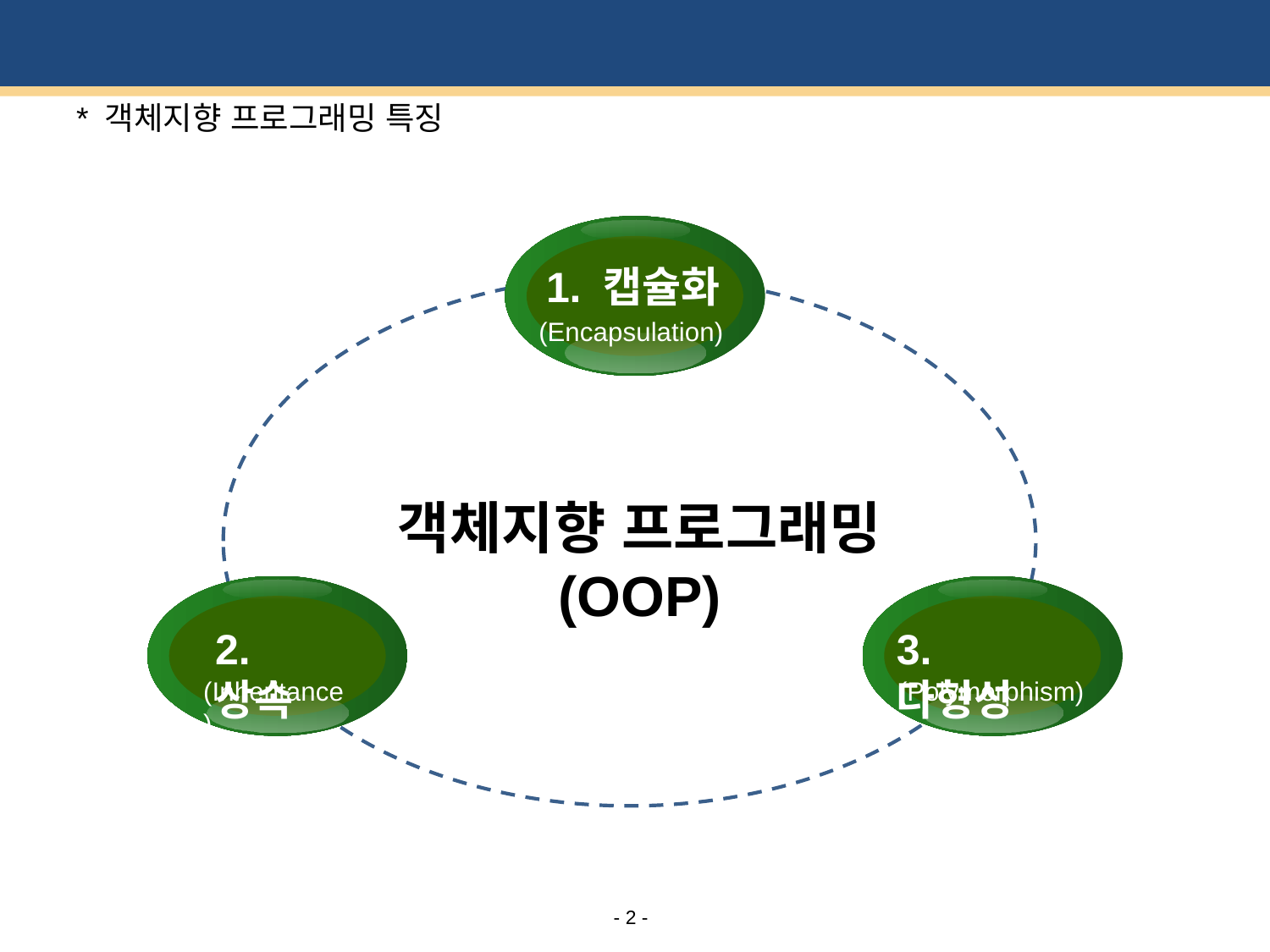

# * 객체지향 프로그래밍 특징

1. 캡슐화
(Encapsulation)

객체지향 프로그래밍
(OOP)

2. 상속
(Inheritance)

3. 다형성
(Polymorphism)